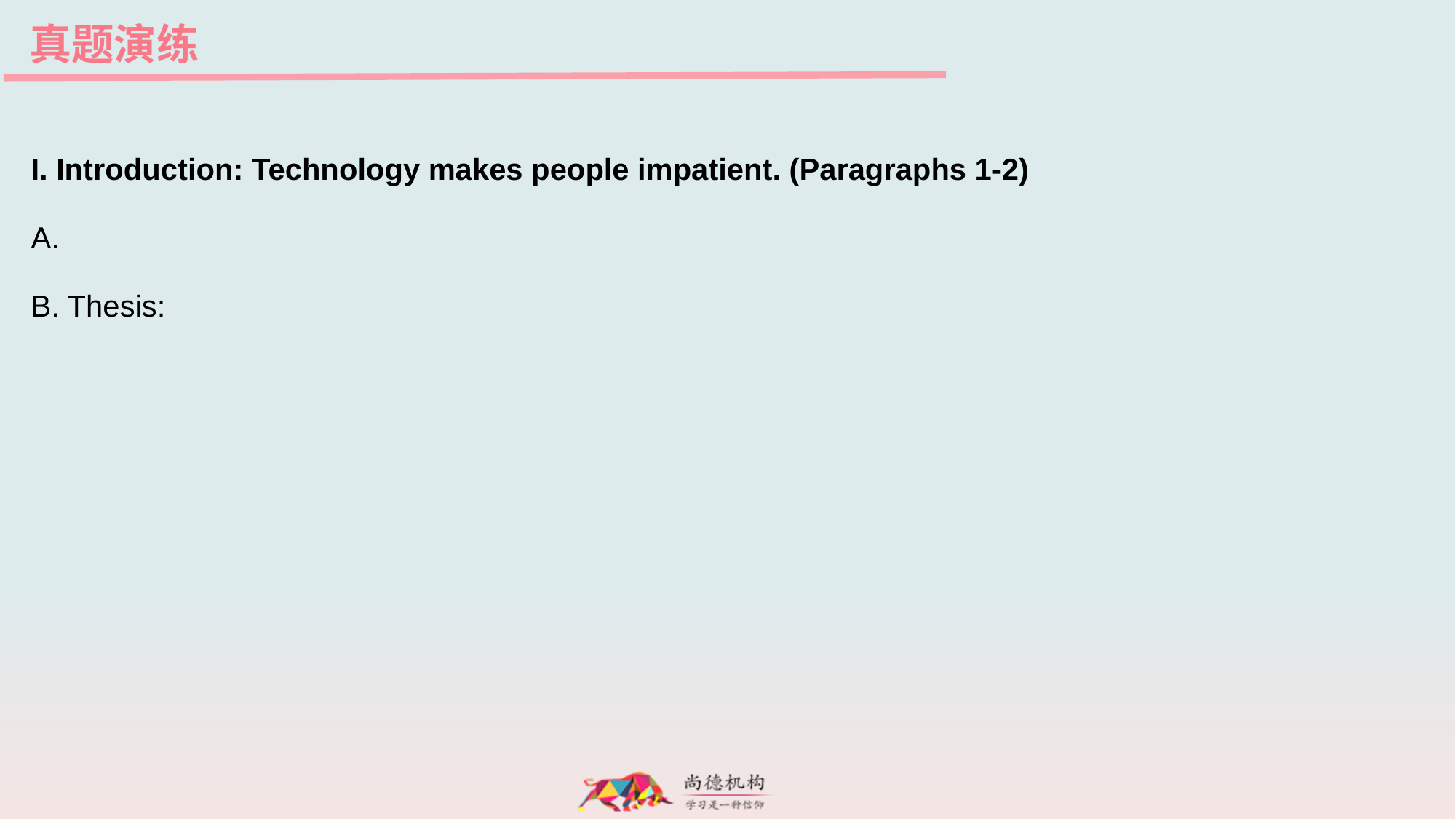

真题演练
I. Introduction: Technology makes people impatient. (Paragraphs 1-2)
A.
B. Thesis: